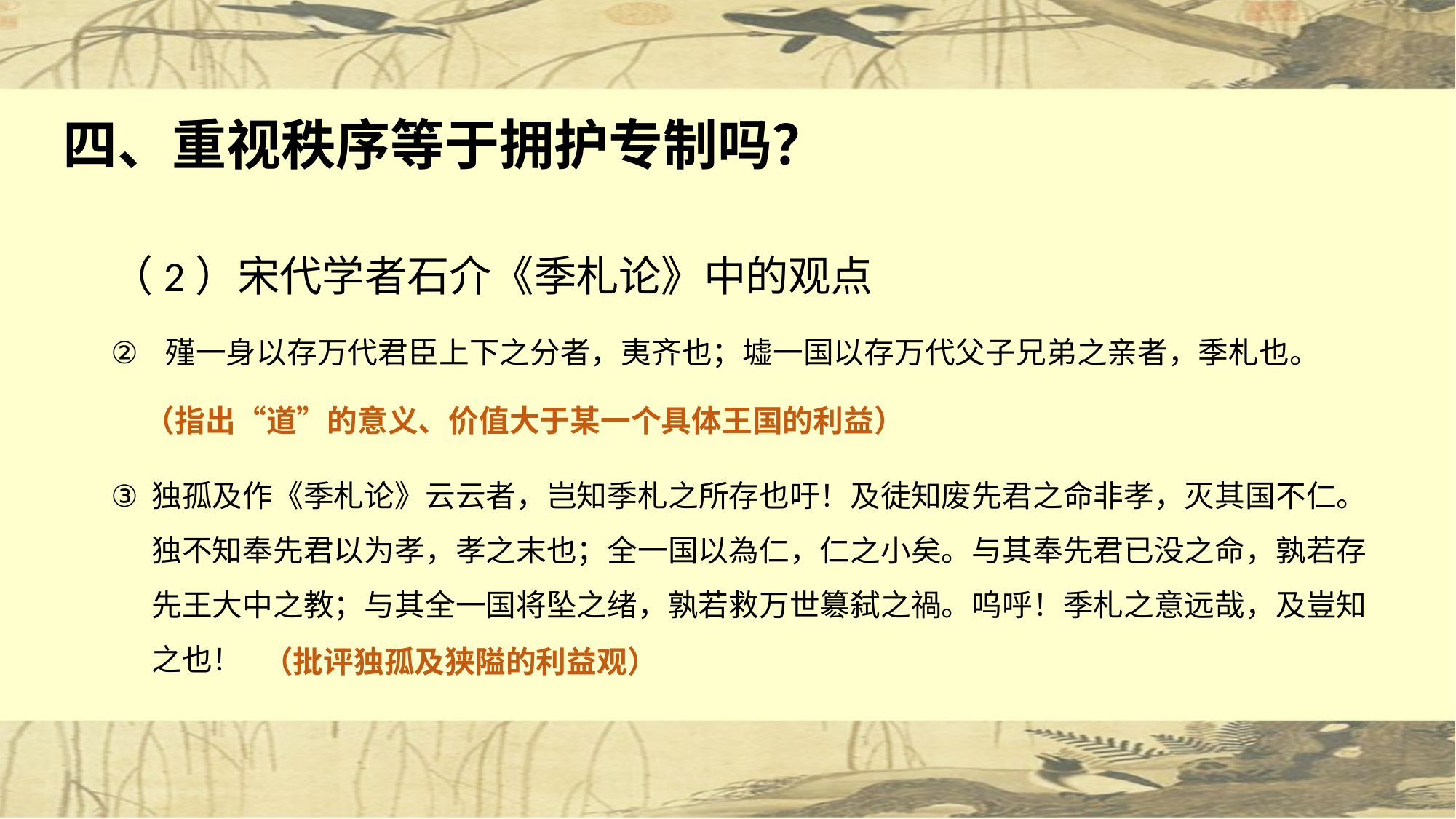

四、重视秩序等于拥护专制吗？
（2）宋代学者石介《季札论》中的观点
殣一身以存万代君臣上下之分者，夷齐也；墟一国以存万代父子兄弟之亲者，季札也。
（指出“道”的意义、价值大于某一个具体王国的利益）

独孤及作《季札论》云云者，岂知季札之所存也吁！及徒知废先君之命非孝，灭其国不仁。独不知奉先君以为孝，孝之末也；全一国以為仁，仁之小矣。与其奉先君已没之命，孰若存先王大中之教；与其全一国将坠之绪，孰若救万世簒弑之禍。呜呼！季札之意远哉，及豈知之也！
（批评独孤及狭隘的利益观）